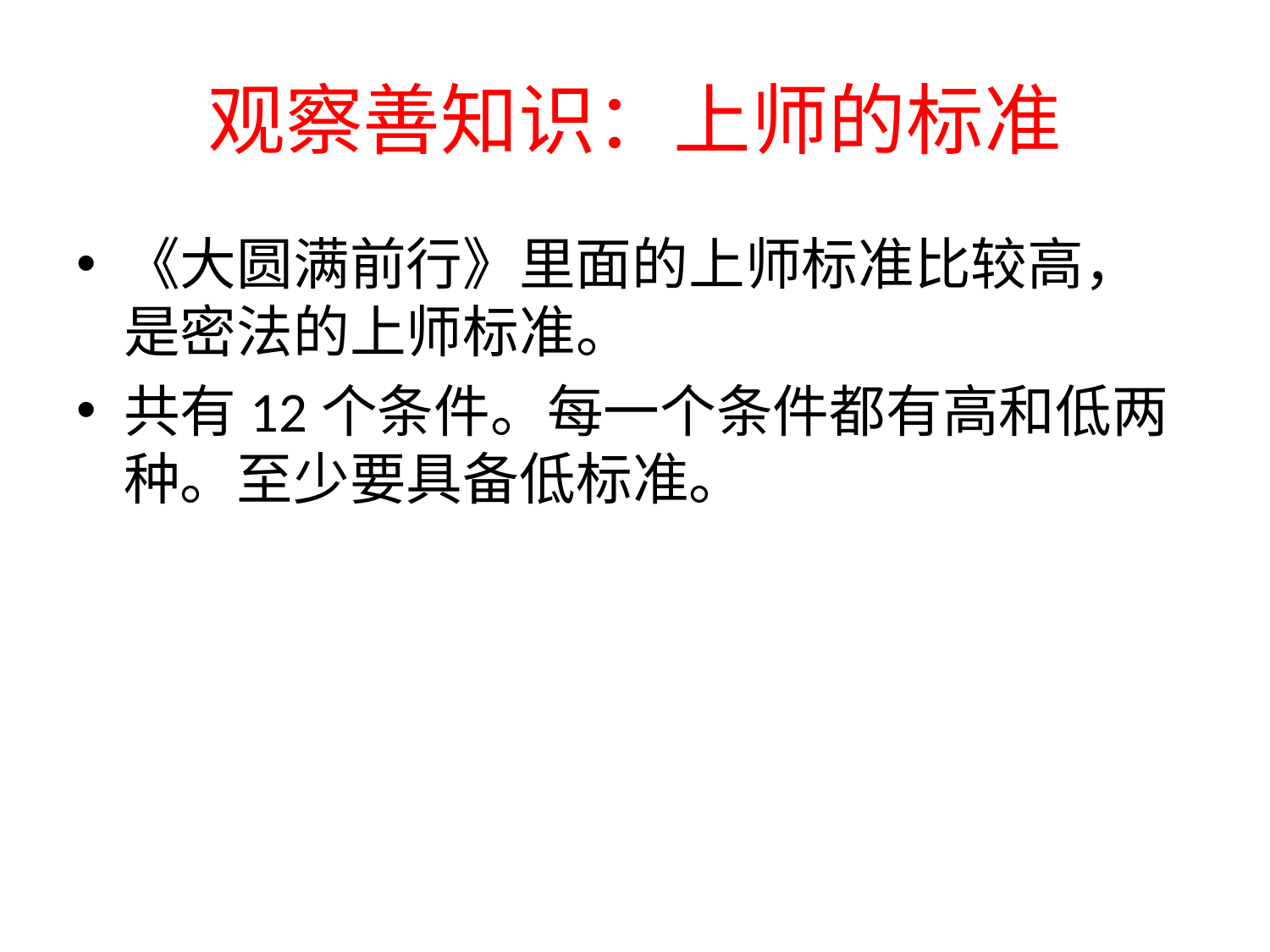

# 观察善知识：上师的标准
《大圆满前行》里面的上师标准比较高，是密法的上师标准。
共有12个条件。每一个条件都有高和低两种。至少要具备低标准。